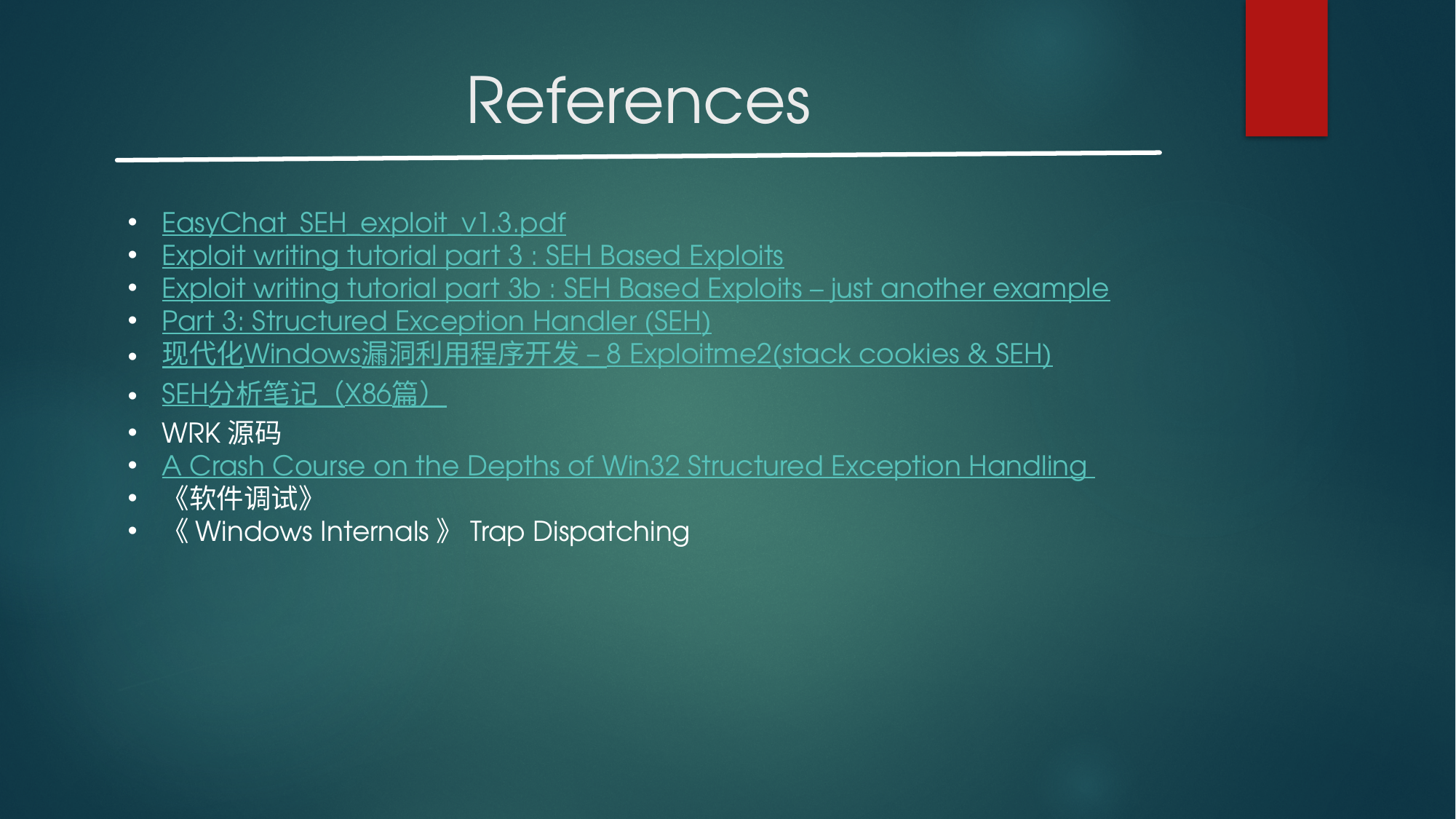

# References
EasyChat_SEH_exploit_v1.3.pdf
Exploit writing tutorial part 3 : SEH Based Exploits
Exploit writing tutorial part 3b : SEH Based Exploits – just another example
Part 3: Structured Exception Handler (SEH)
现代化Windows漏洞利用程序开发 – 8 Exploitme2(stack cookies & SEH)
SEH分析笔记（X86篇）
WRK源码
A Crash Course on the Depths of Win32 Structured Exception Handling
《软件调试》
《Windows Internals》Trap Dispatching